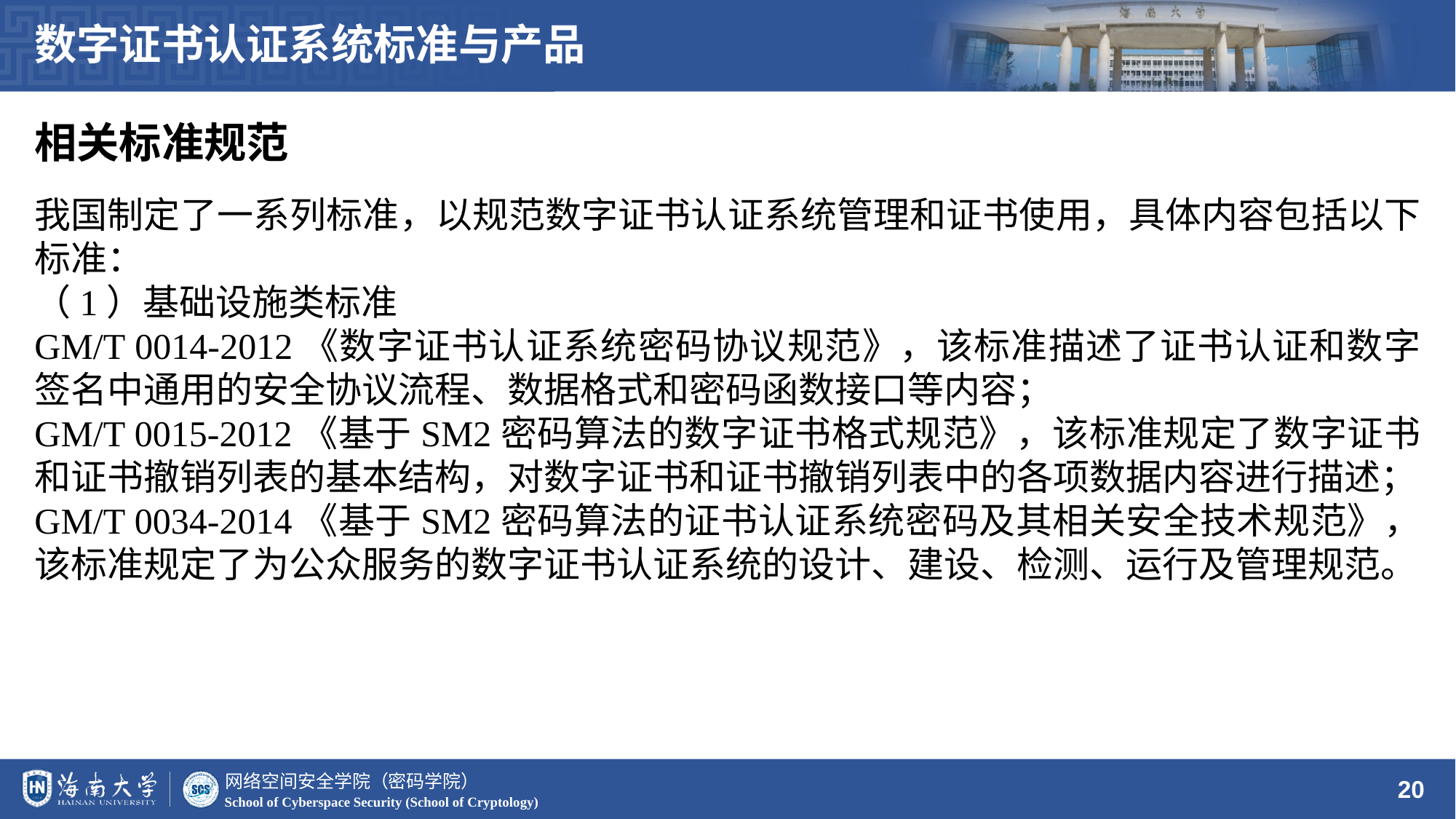

数字证书认证系统标准与产品
相关标准规范
我国制定了一系列标准，以规范数字证书认证系统管理和证书使用，具体内容包括以下标准：
（1）基础设施类标准
GM/T 0014-2012《数字证书认证系统密码协议规范》，该标准描述了证书认证和数字签名中通用的安全协议流程、数据格式和密码函数接口等内容；
GM/T 0015-2012《基于SM2密码算法的数字证书格式规范》，该标准规定了数字证书和证书撤销列表的基本结构，对数字证书和证书撤销列表中的各项数据内容进行描述；
GM/T 0034-2014《基于SM2密码算法的证书认证系统密码及其相关安全技术规范》，该标准规定了为公众服务的数字证书认证系统的设计、建设、检测、运行及管理规范。
20